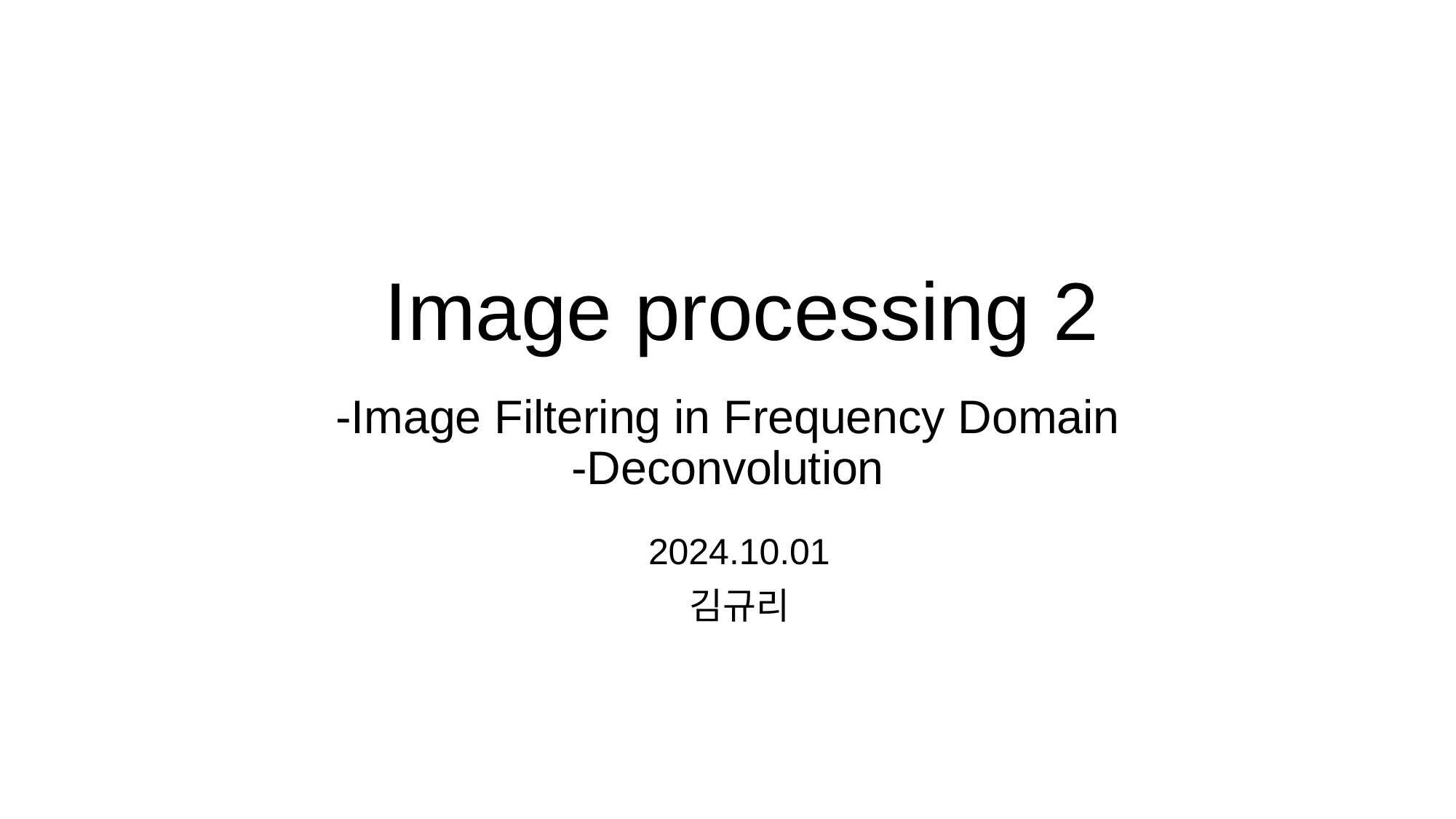

Image processing 2
# -Image Filtering in Frequency Domain -Deconvolution
2024.10.01
김규리